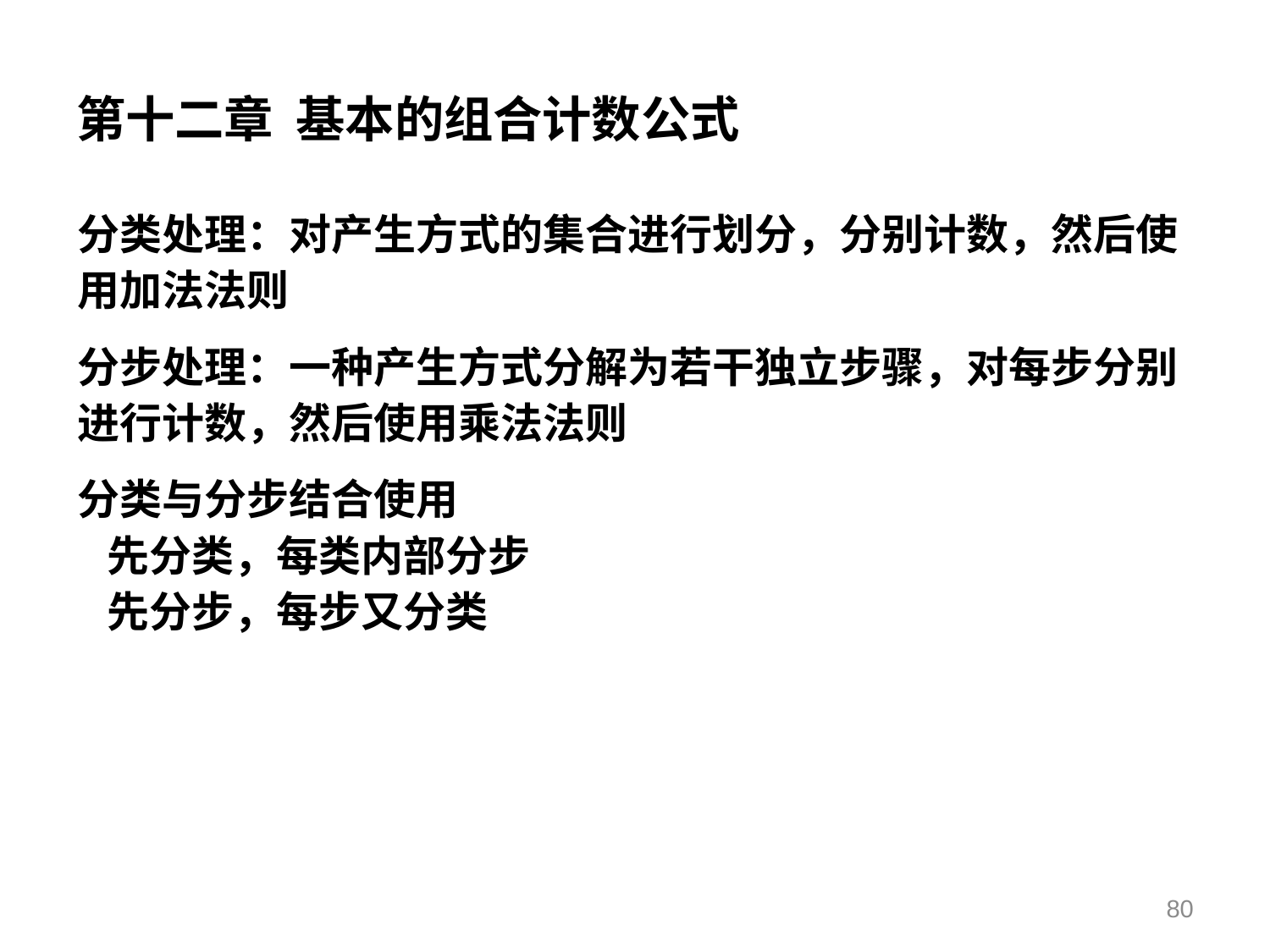

# 第十二章  基本的组合计数公式
分类处理：对产生方式的集合进行划分，分别计数，然后使用加法法则
分步处理：一种产生方式分解为若干独立步骤，对每步分别进行计数，然后使用乘法法则
分类与分步结合使用
  先分类，每类内部分步
  先分步，每步又分类

80